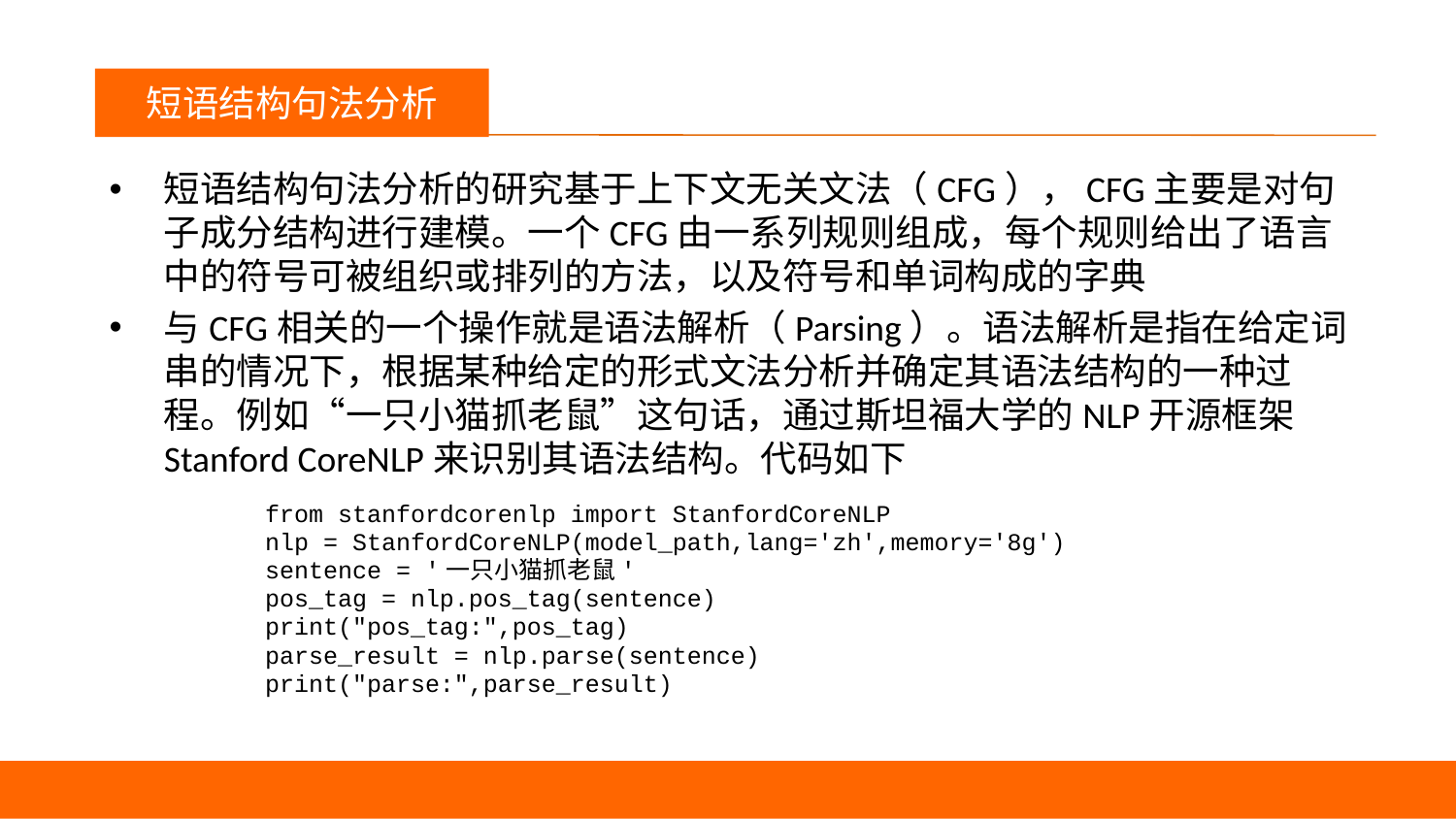

议程
短语结构句法分析

短语结构句法分析的研究基于上下文无关文法（CFG），CFG主要是对句子成分结构进行建模。一个CFG由一系列规则组成，每个规则给出了语言中的符号可被组织或排列的方法，以及符号和单词构成的字典
与CFG相关的一个操作就是语法解析（Parsing）。语法解析是指在给定词串的情况下，根据某种给定的形式文法分析并确定其语法结构的一种过程。例如“一只小猫抓老鼠”这句话，通过斯坦福大学的NLP开源框架Stanford CoreNLP来识别其语法结构。代码如下
from stanfordcorenlp import StanfordCoreNLP
nlp = StanfordCoreNLP(model_path,lang='zh',memory='8g')
sentence = '一只小猫抓老鼠'
pos_tag = nlp.pos_tag(sentence)
print("pos_tag:",pos_tag)
parse_result = nlp.parse(sentence)
print("parse:",parse_result)